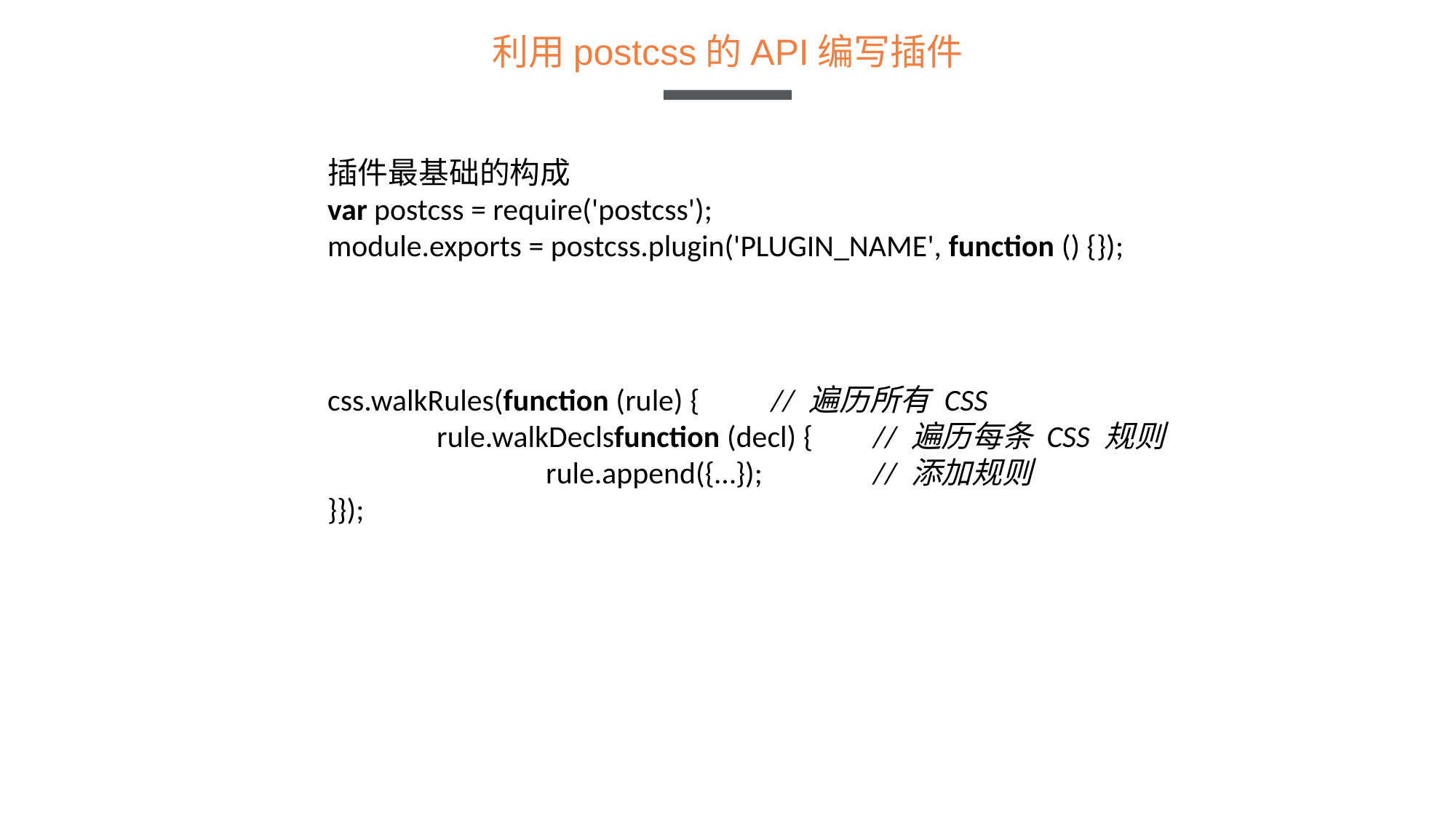

利用postcss的API编写插件

插件最基础的构成
var postcss = require('postcss');
module.exports = postcss.plugin('PLUGIN_NAME', function () {});
css.walkRules(function (rule) { 	 // 遍历所有 CSS
	rule.walkDeclsfunction (decl) {  	// 遍历每条 CSS 规则
		rule.append({…});  	// 添加规则
}});